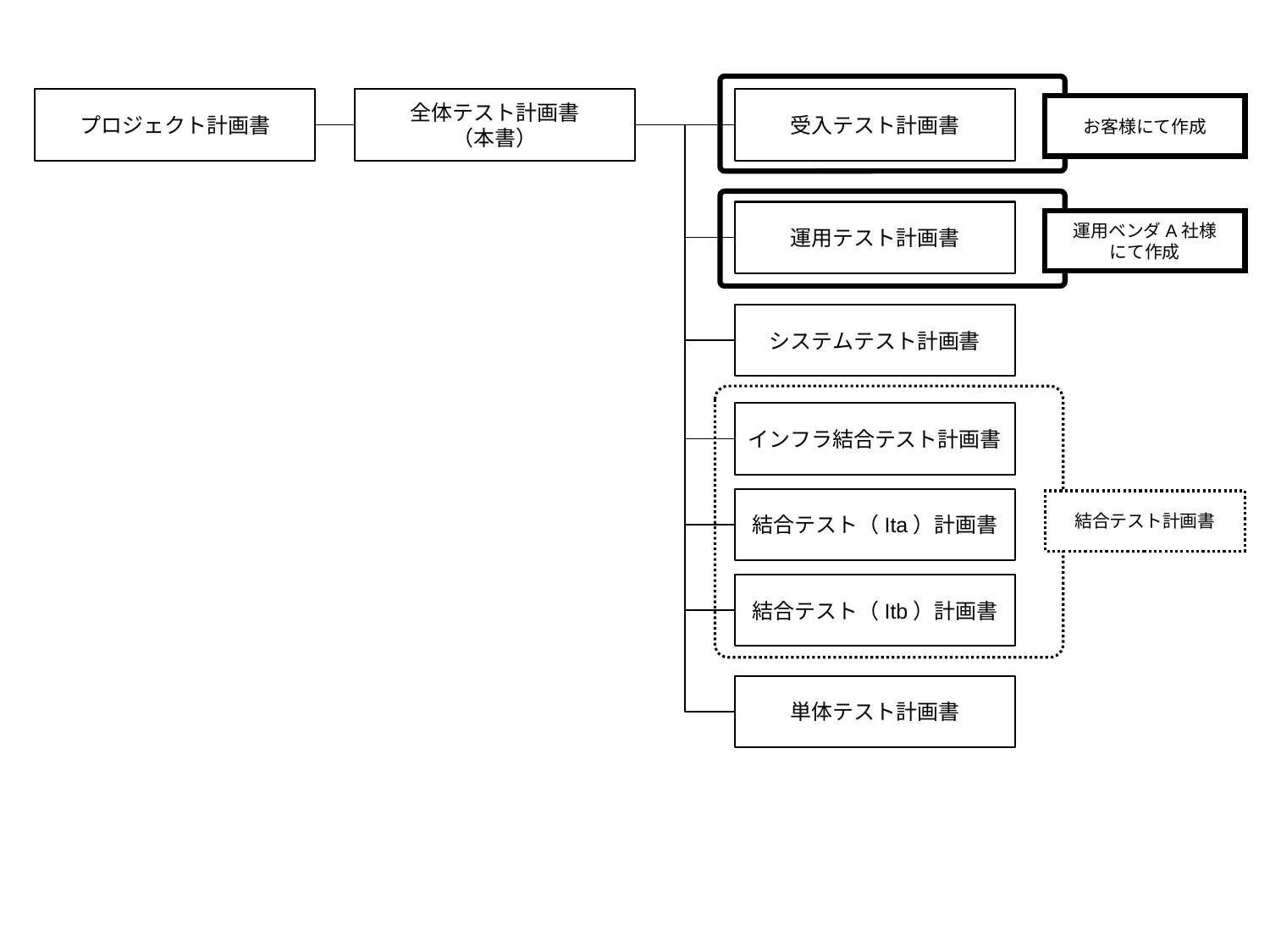

プロジェクト計画書
全体テスト計画書
（本書）
受入テスト計画書
お客様にて作成

運用テスト計画書
運用ベンダA社様
にて作成
システムテスト計画書

インフラ結合テスト計画書
結合テスト（Ita）計画書
結合テスト計画書
結合テスト（Itb）計画書
単体テスト計画書